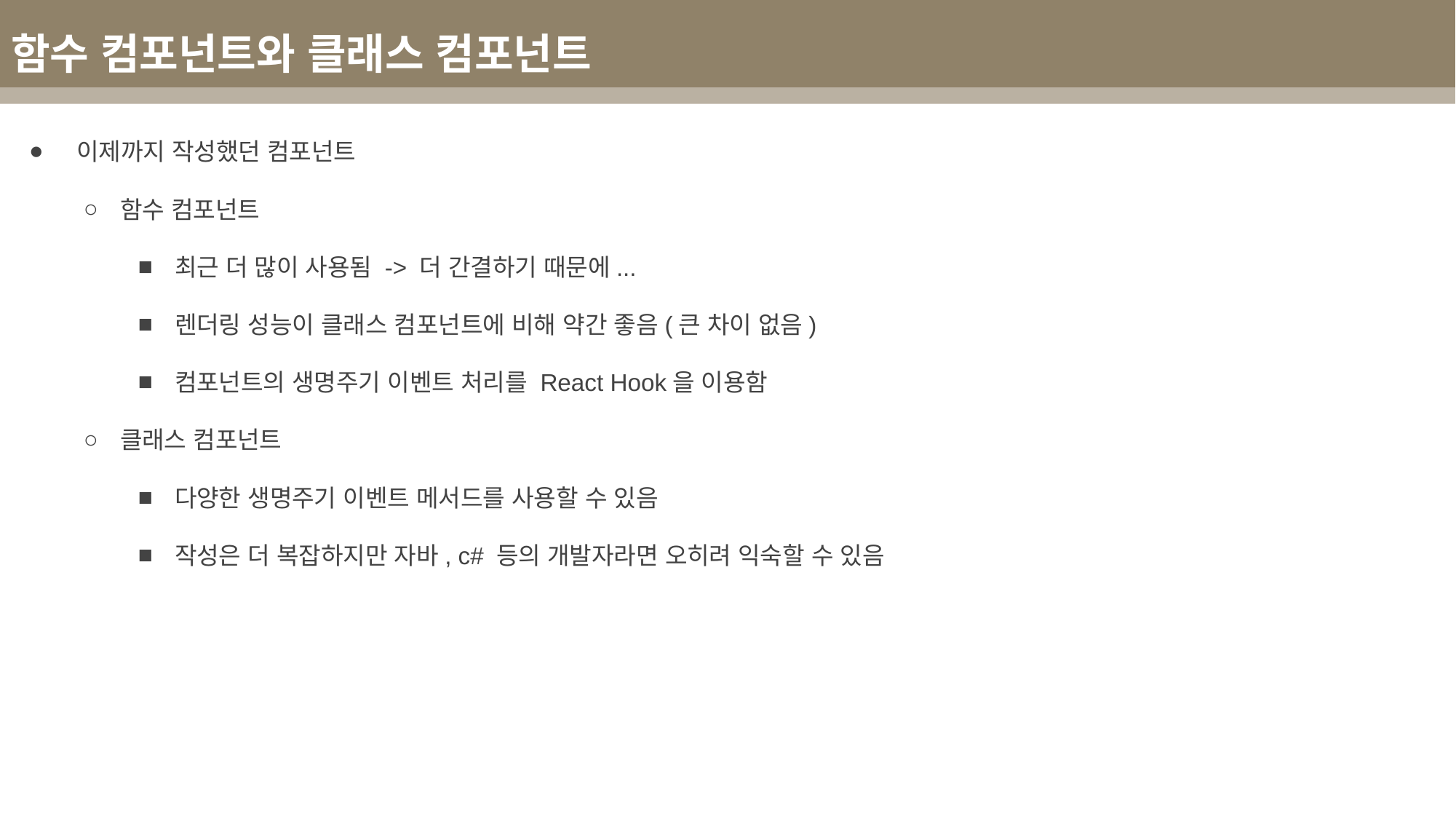

함수 컴포넌트와 클래스 컴포넌트
 이제까지 작성했던 컴포넌트
함수 컴포넌트
최근 더 많이 사용됨 -> 더 간결하기 때문에...
렌더링 성능이 클래스 컴포넌트에 비해 약간 좋음(큰 차이 없음)
컴포넌트의 생명주기 이벤트 처리를 React Hook을 이용함
클래스 컴포넌트
다양한 생명주기 이벤트 메서드를 사용할 수 있음
작성은 더 복잡하지만 자바, c# 등의 개발자라면 오히려 익숙할 수 있음